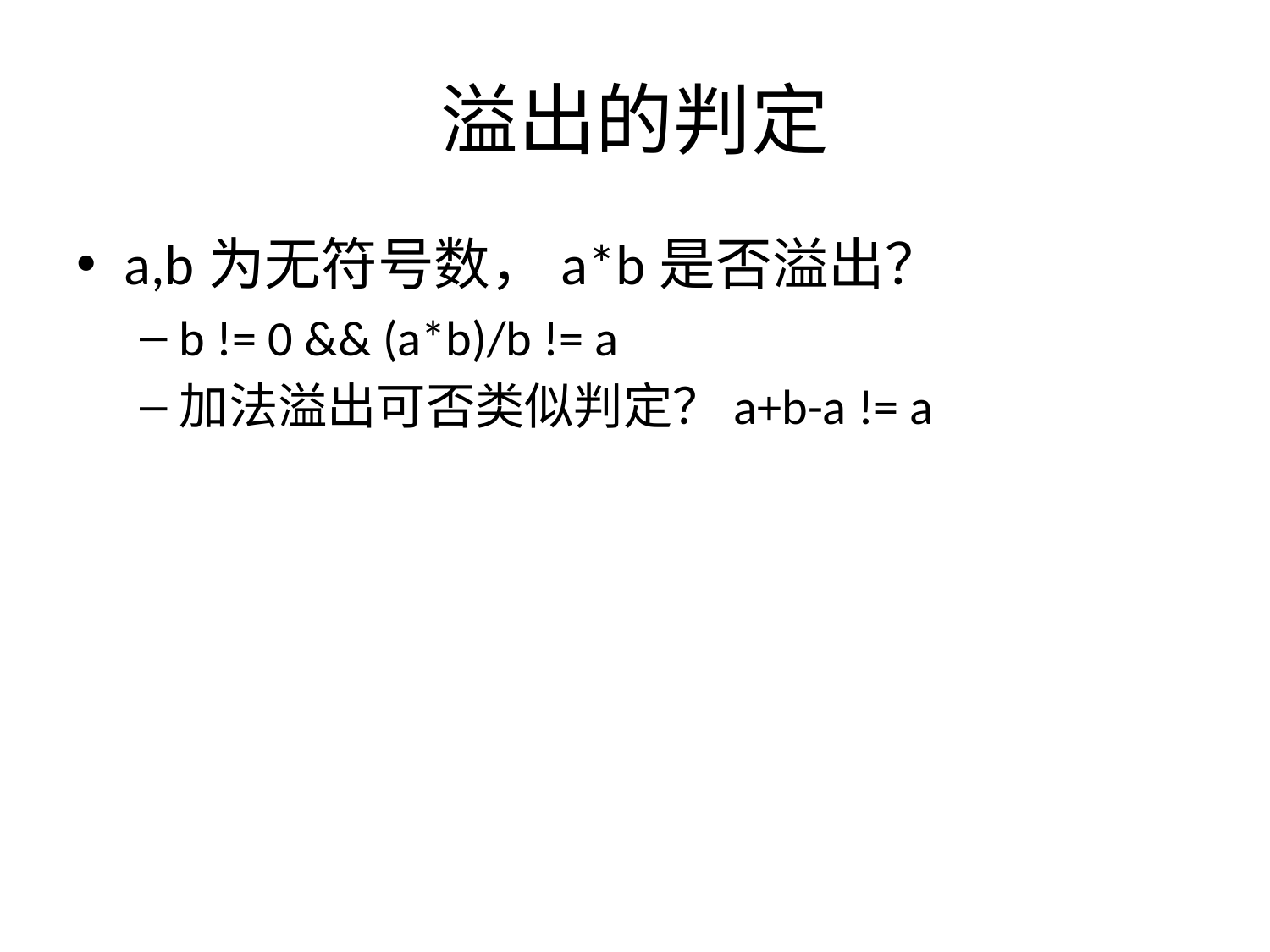

# 溢出的判定
a,b为无符号数，a*b是否溢出？
b != 0 && (a*b)/b != a
加法溢出可否类似判定？a+b-a != a